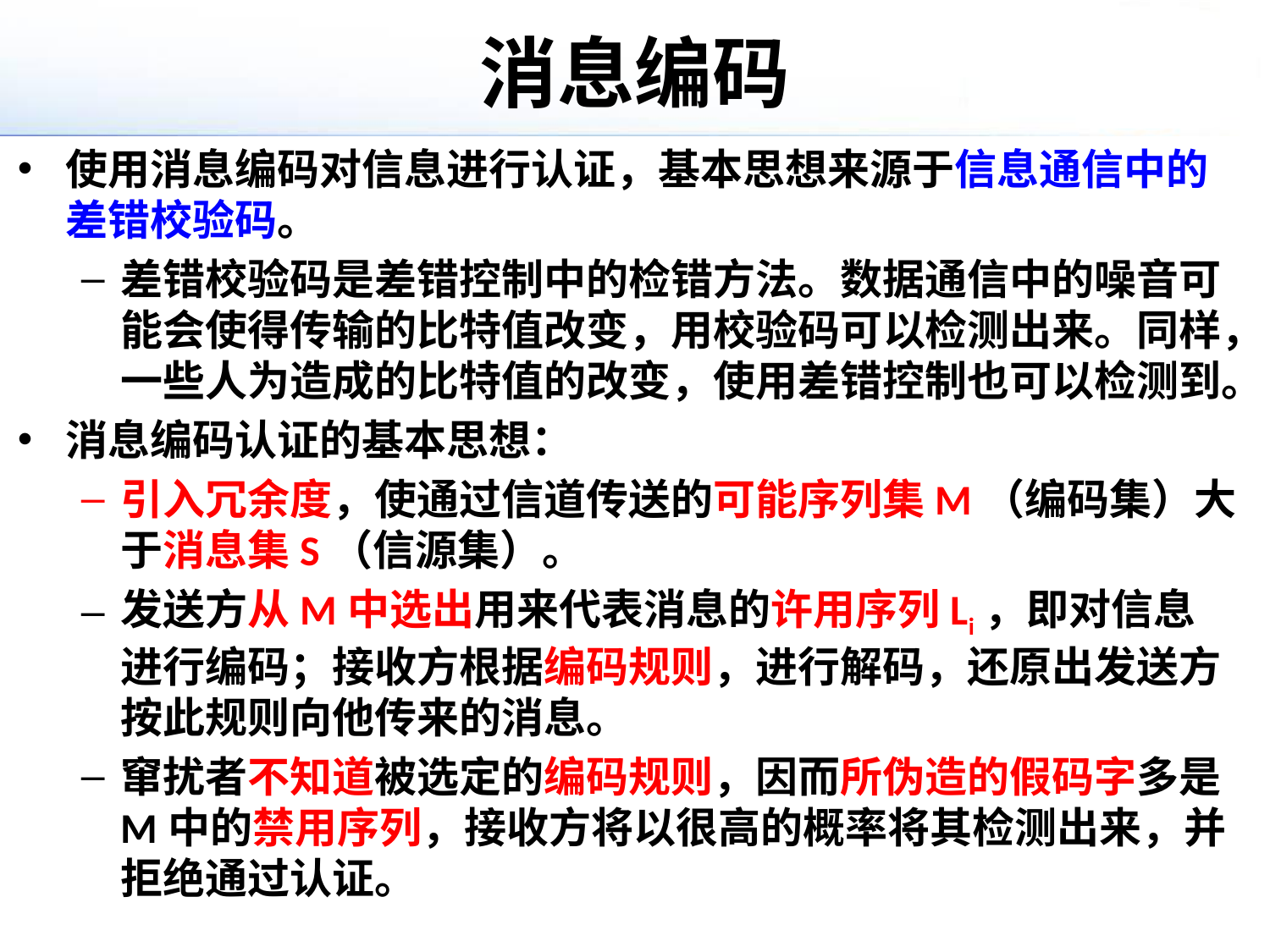

# 消息编码
使用消息编码对信息进行认证，基本思想来源于信息通信中的差错校验码。
差错校验码是差错控制中的检错方法。数据通信中的噪音可能会使得传输的比特值改变，用校验码可以检测出来。同样，一些人为造成的比特值的改变，使用差错控制也可以检测到。
消息编码认证的基本思想：
引入冗余度，使通过信道传送的可能序列集M（编码集）大于消息集S（信源集）。
发送方从M中选出用来代表消息的许用序列Li，即对信息进行编码；接收方根据编码规则，进行解码，还原出发送方按此规则向他传来的消息。
窜扰者不知道被选定的编码规则，因而所伪造的假码字多是M中的禁用序列，接收方将以很高的概率将其检测出来，并拒绝通过认证。